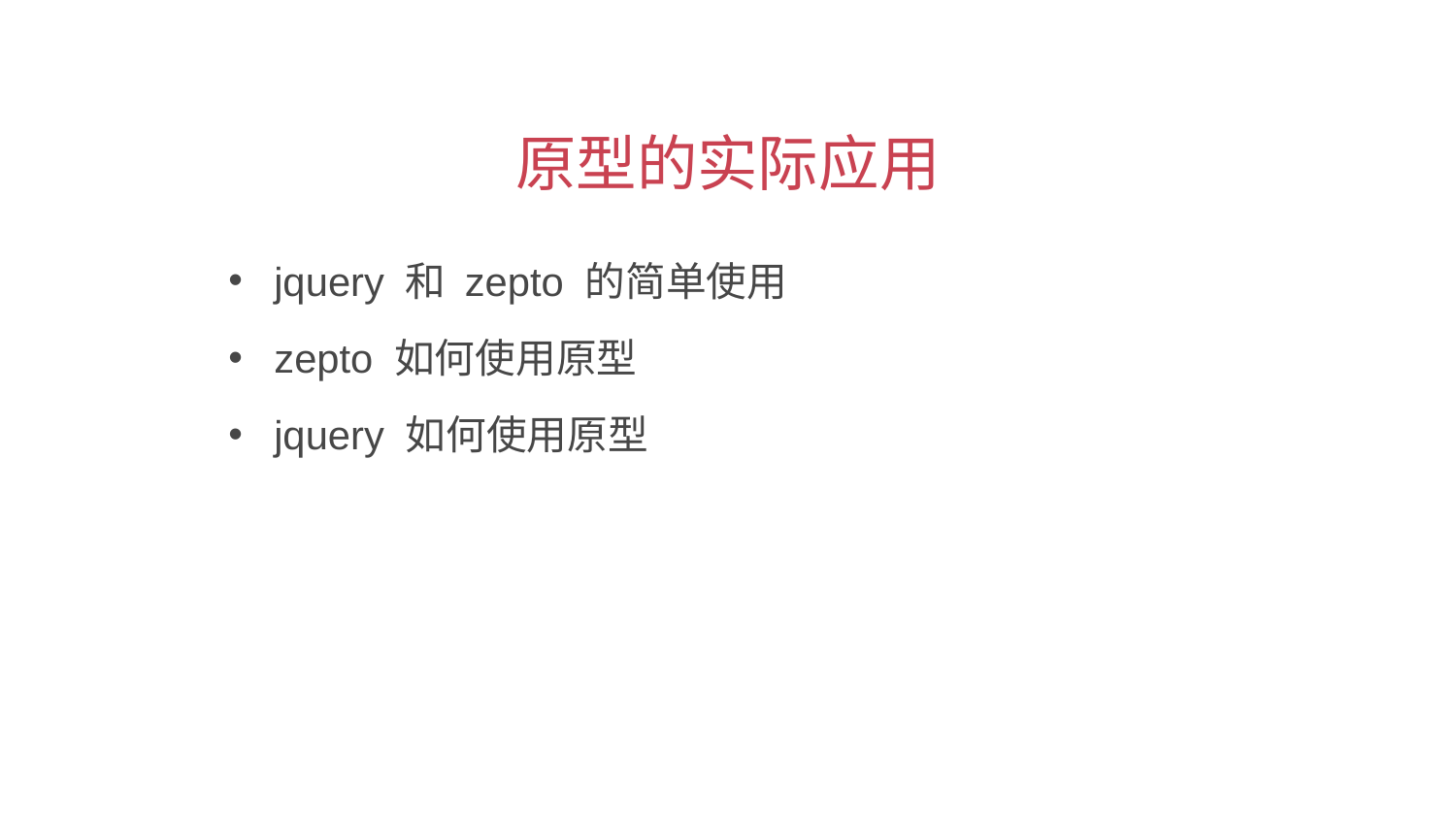

原型的实际应用
 jquery 和 zepto 的简单使用
 zepto 如何使用原型
 jquery 如何使用原型